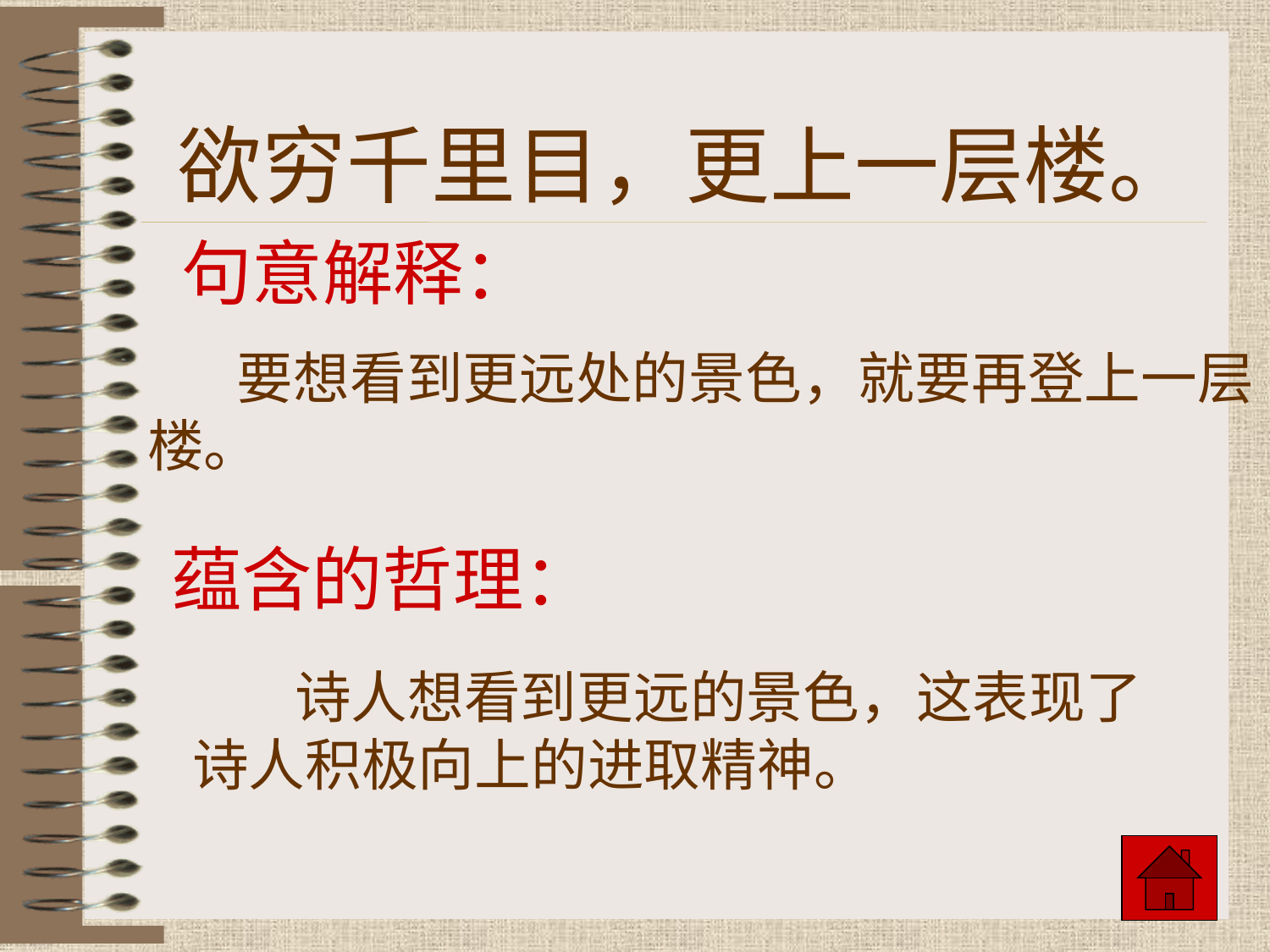

欲穷千里目，更上一层楼。
句意解释：
      要想看到更远处的景色，就要再登上一层楼。
蕴含的哲理：
       诗人想看到更远的景色，这表现了诗人积极向上的进取精神。